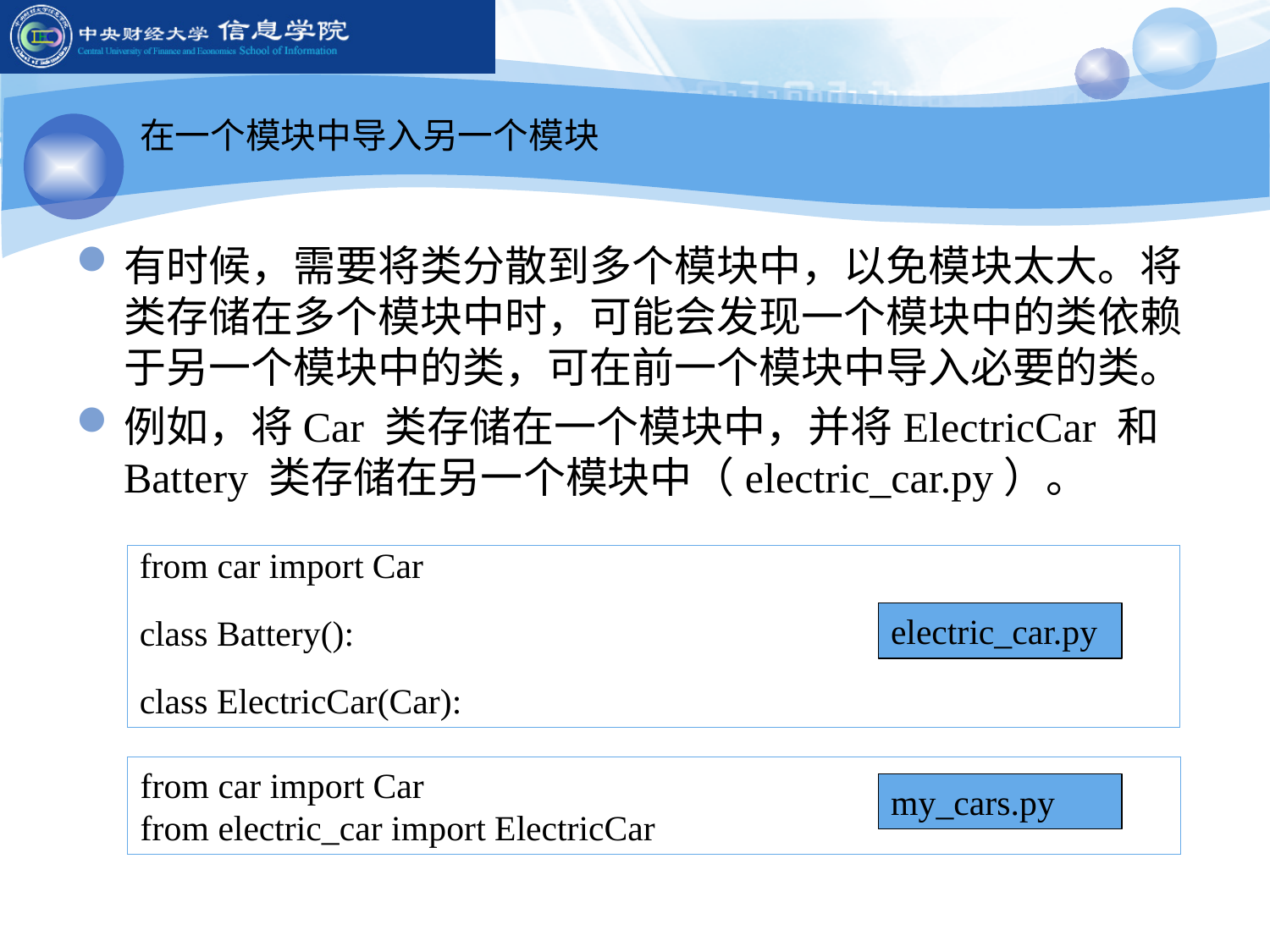

在一个模块中导入另一个模块
有时候，需要将类分散到多个模块中，以免模块太大。将类存储在多个模块中时，可能会发现一个模块中的类依赖于另一个模块中的类，可在前一个模块中导入必要的类。
例如，将Car 类存储在一个模块中，并将ElectricCar 和Battery 类存储在另一个模块中（electric_car.py）。
from car import Car

class Battery():

class ElectricCar(Car):
electric_car.py
from car import Car
from electric_car import ElectricCar
my_cars.py